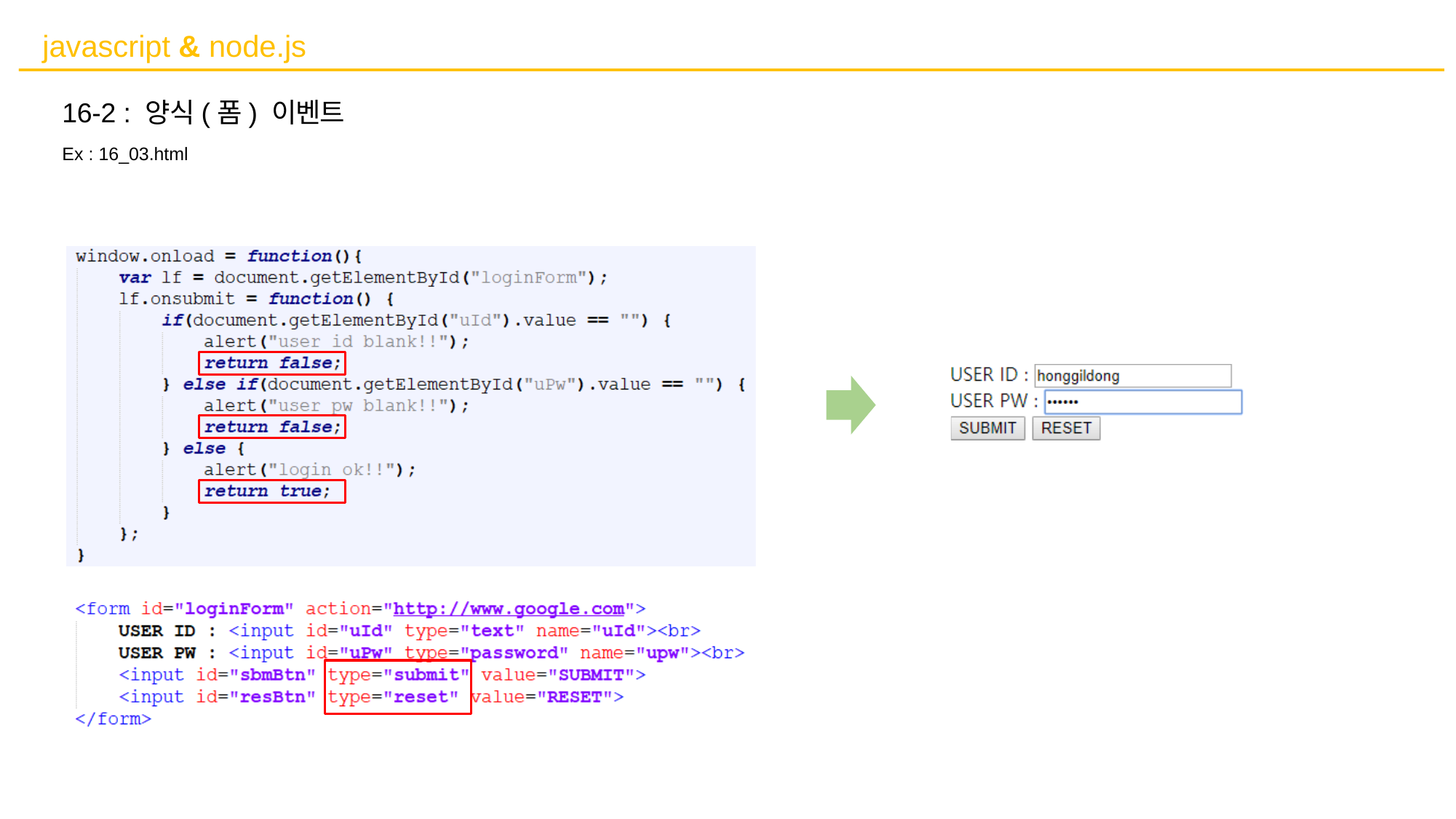

# javascript & node.js

16-2 : 양식(폼) 이벤트
Ex : 16_03.html